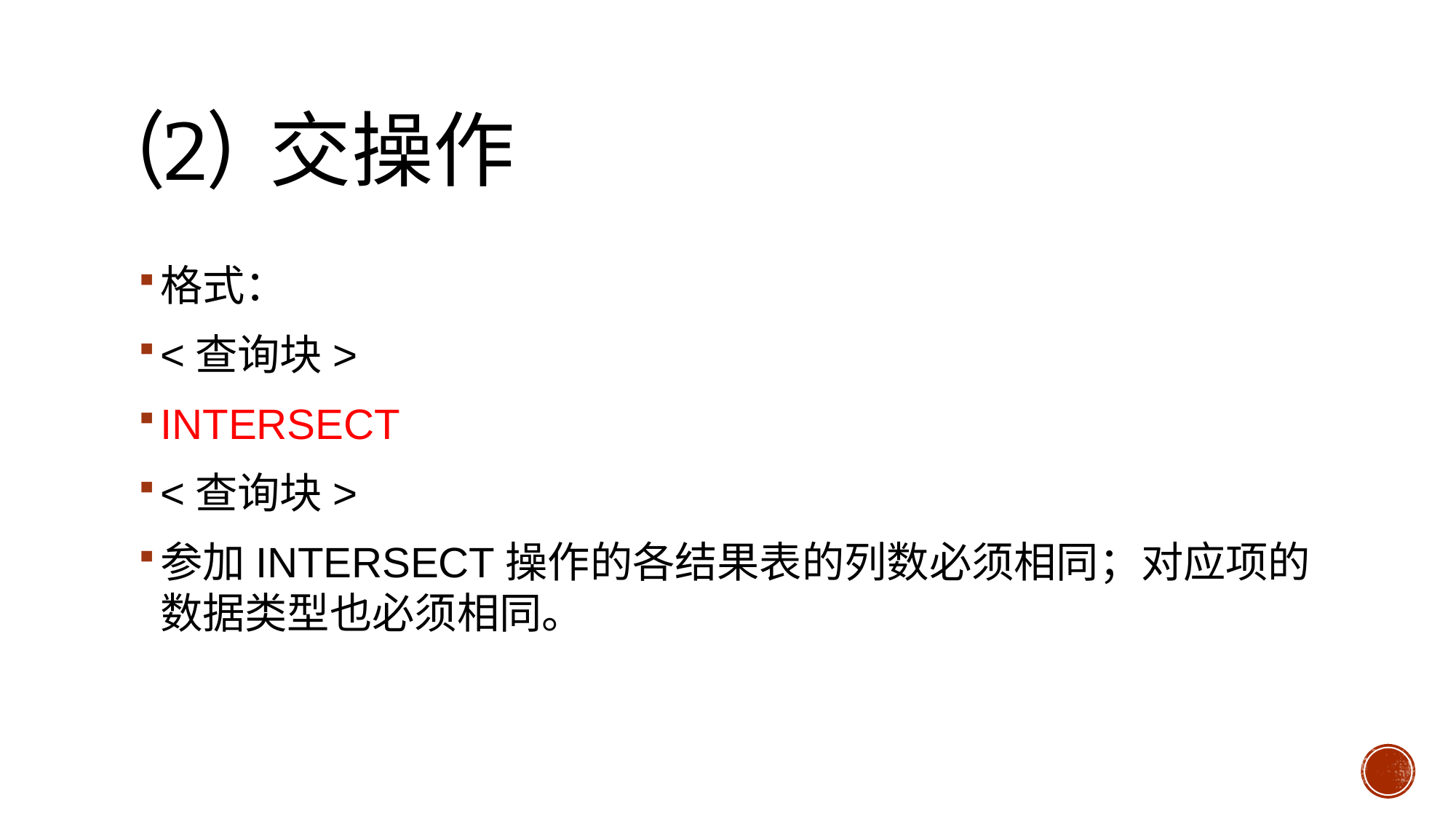

# (2) 交操作
格式：
<查询块>
INTERSECT
<查询块>
参加INTERSECT操作的各结果表的列数必须相同；对应项的数据类型也必须相同。

8